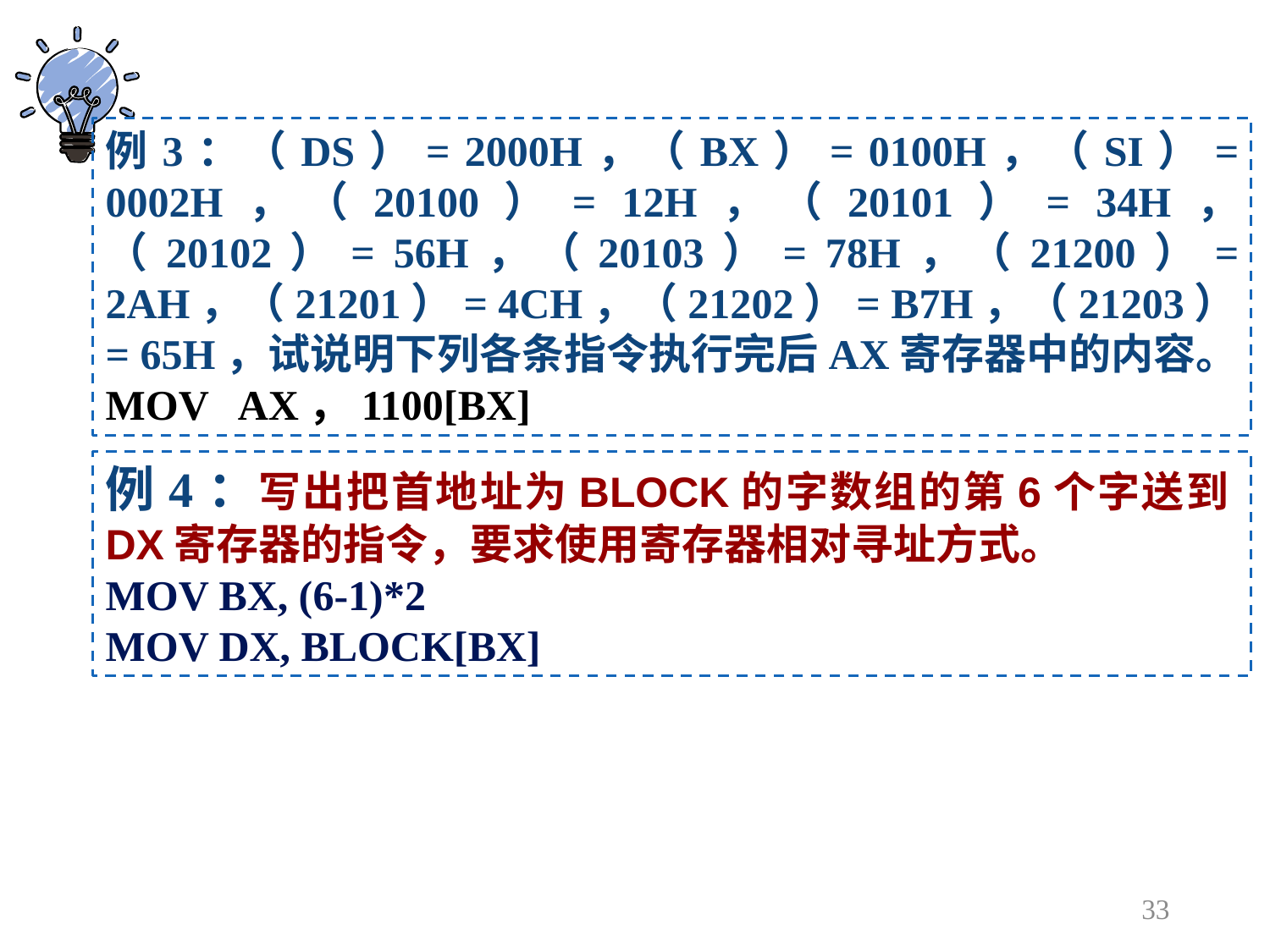

例3：（DS）= 2000H，（BX）= 0100H，（SI）= 0002H，（20100）= 12H，（20101）= 34H，（20102）= 56H，（20103）= 78H，（21200）= 2AH，（21201）= 4CH，（21202）= B7H，（21203）= 65H，试说明下列各条指令执行完后AX寄存器中的内容。
MOV   AX，1100[BX]
例4：写出把首地址为BLOCK的字数组的第6个字送到DX寄存器的指令，要求使用寄存器相对寻址方式。
MOV BX, (6-1)*2
MOV DX, BLOCK[BX]
33